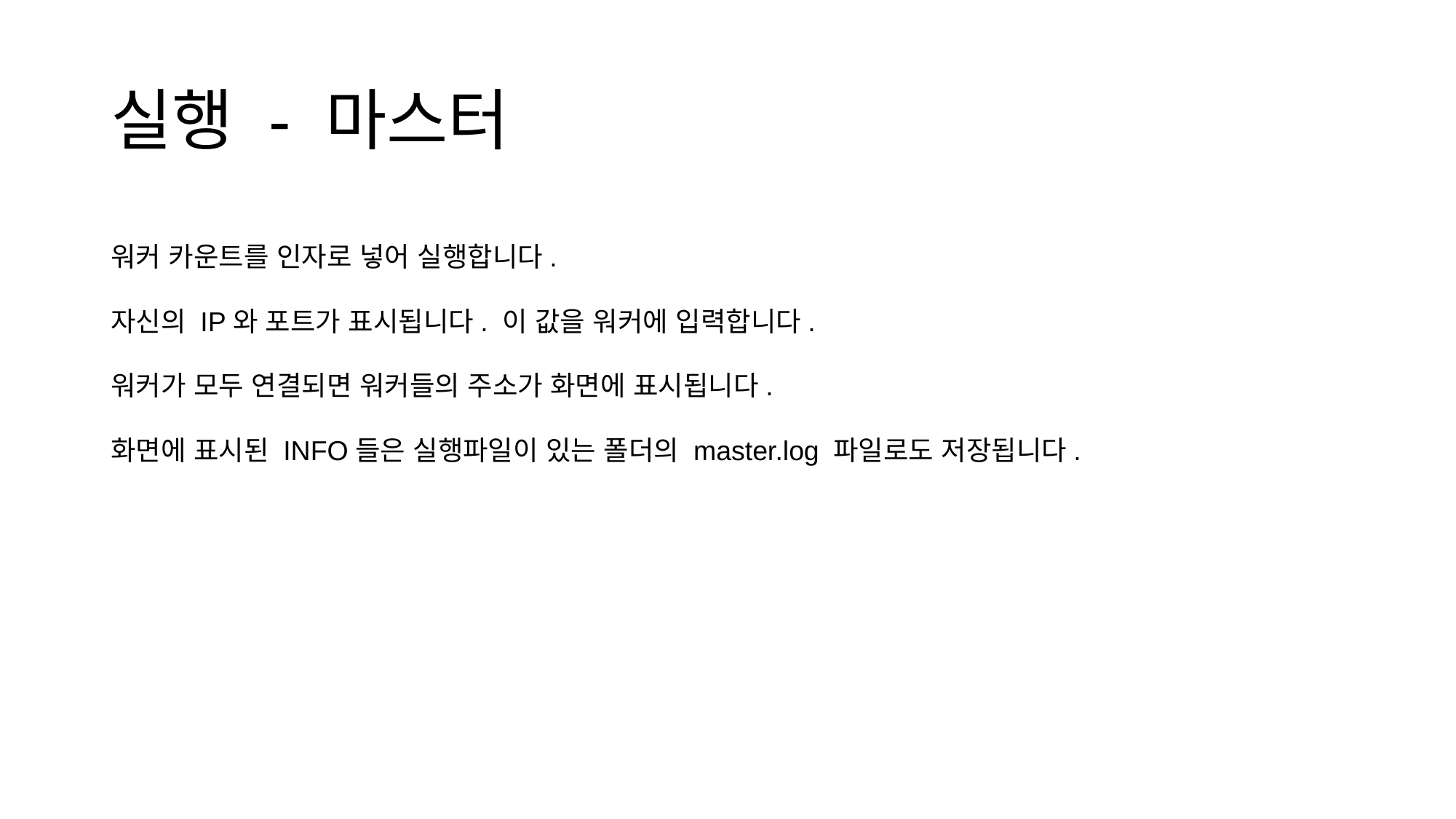

# 실행 - 마스터
워커 카운트를 인자로 넣어 실행합니다.
자신의 IP와 포트가 표시됩니다. 이 값을 워커에 입력합니다.
워커가 모두 연결되면 워커들의 주소가 화면에 표시됩니다.
화면에 표시된 INFO들은 실행파일이 있는 폴더의 master.log 파일로도 저장됩니다.